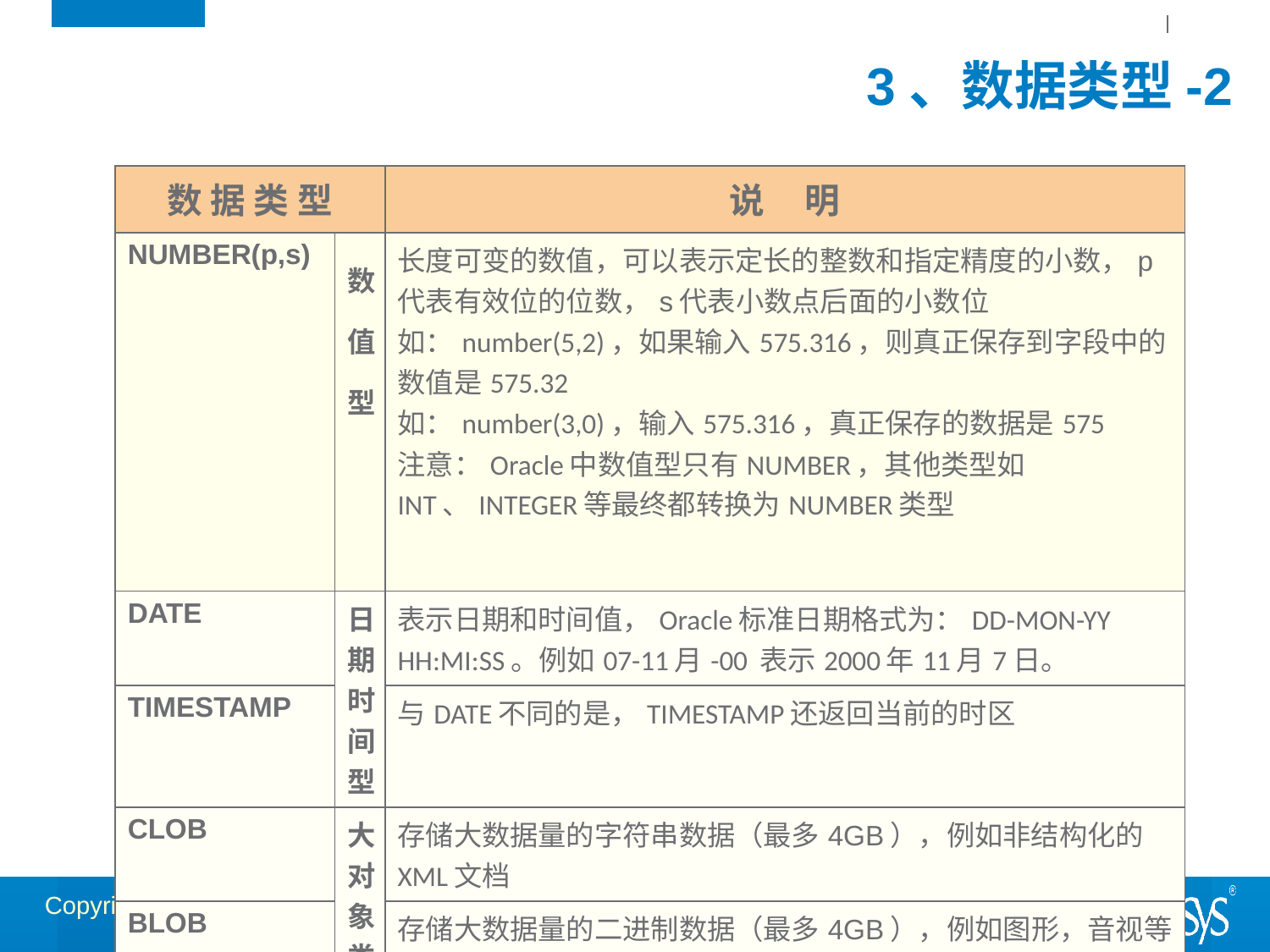

# 3、数据类型-2
| 数 据 类 型 |  | 说 明 |
| --- | --- | --- |
| NUMBER(p,s) | 数值型 | 长度可变的数值，可以表示定长的整数和指定精度的小数，p代表有效位的位数，s代表小数点后面的小数位 如：number(5,2)，如果输入575.316，则真正保存到字段中的数值是575.32 如：number(3,0)，输入575.316，真正保存的数据是575 注意：Oracle中数值型只有NUMBER，其他类型如INT、INTEGER等最终都转换为NUMBER类型 |
| DATE | 日期时间型 | 表示日期和时间值，Oracle标准日期格式为：DD-MON-YY HH:MI:SS。例如07-11月-00 表示2000年11月7日。 |
| TIMESTAMP |  | 与DATE不同的是，TIMESTAMP还返回当前的时区 |
| CLOB | 大对象类型 | 存储大数据量的字符串数据（最多4GB），例如非结构化的XML文档 |
| BLOB |  | 存储大数据量的二进制数据（最多4GB），例如图形，音视等 |
| BFILE |  | 能够将二进制文件存储在数据库外部的操作系统文件中（最多4GB）；注意：是二进制文件，不是一般数据 |